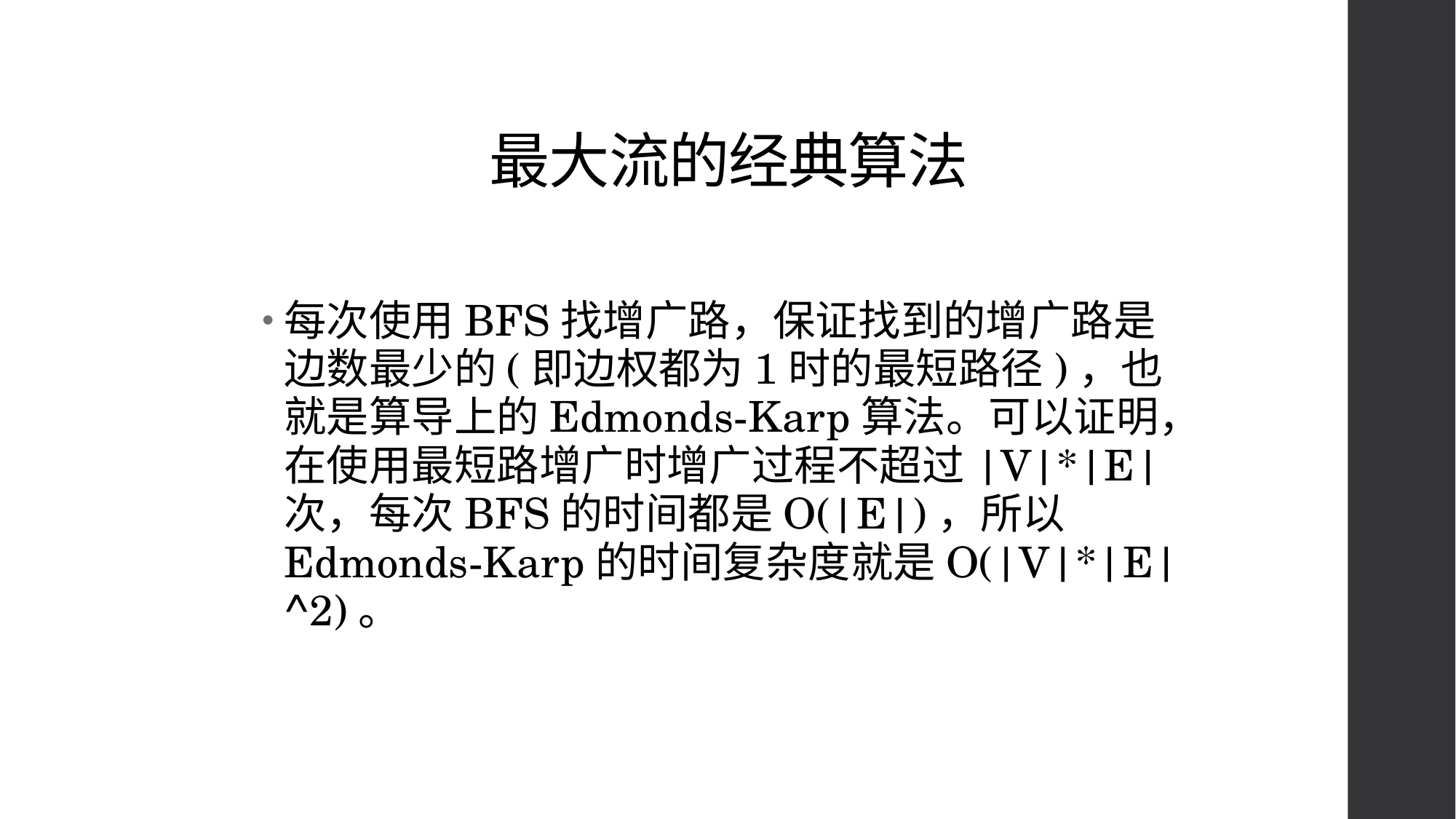

# 最大流的经典算法
每次使用BFS找增广路，保证找到的增广路是边数最少的(即边权都为1时的最短路径)，也就是算导上的Edmonds-Karp算法。可以证明，在使用最短路增广时增广过程不超过|V|*|E|次，每次BFS的时间都是O(|E|)，所以Edmonds-Karp的时间复杂度就是O(|V|*|E|^2)。